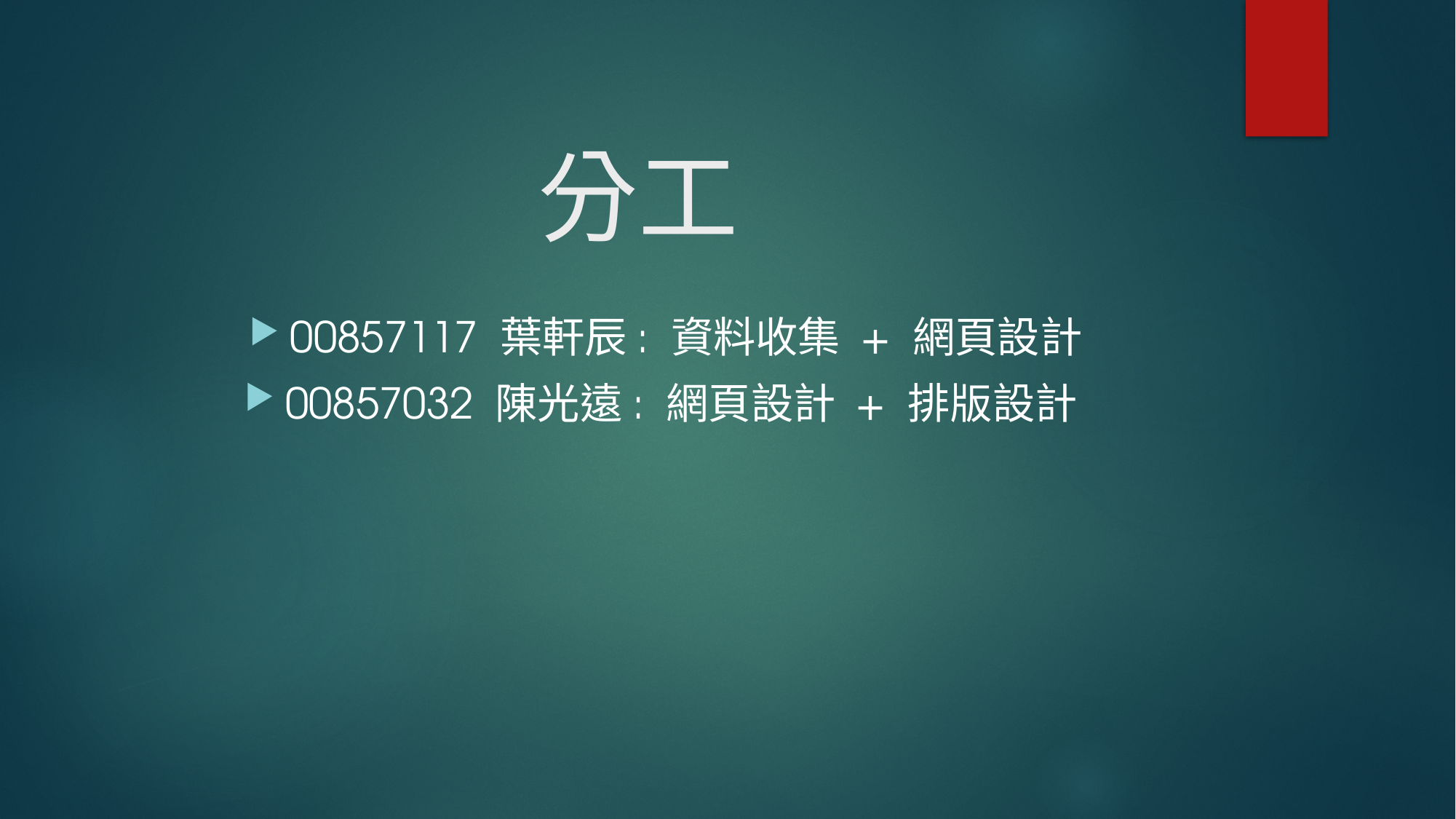

# 分工
00857117 葉軒辰: 資料收集 + 網頁設計
00857032 陳光遠: 網頁設計 + 排版設計